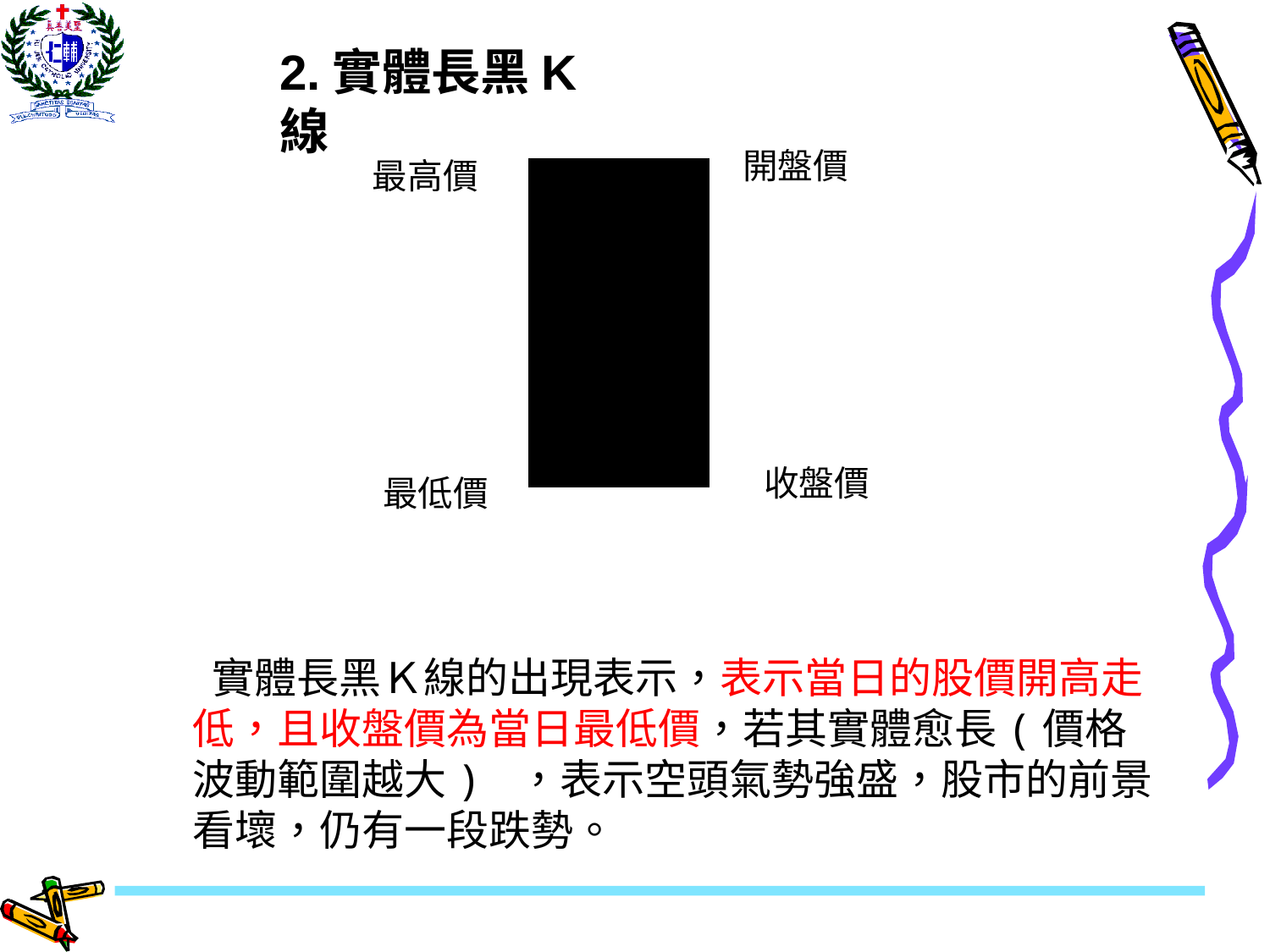

2.實體長黑K線
開盤價

最高價

收盤價

最低價
 實體長黑Ｋ線的出現表示，表示當日的股價開高走低，且收盤價為當日最低價，若其實體愈長(價格波動範圍越大) ，表示空頭氣勢強盛，股市的前景看壞，仍有一段跌勢。